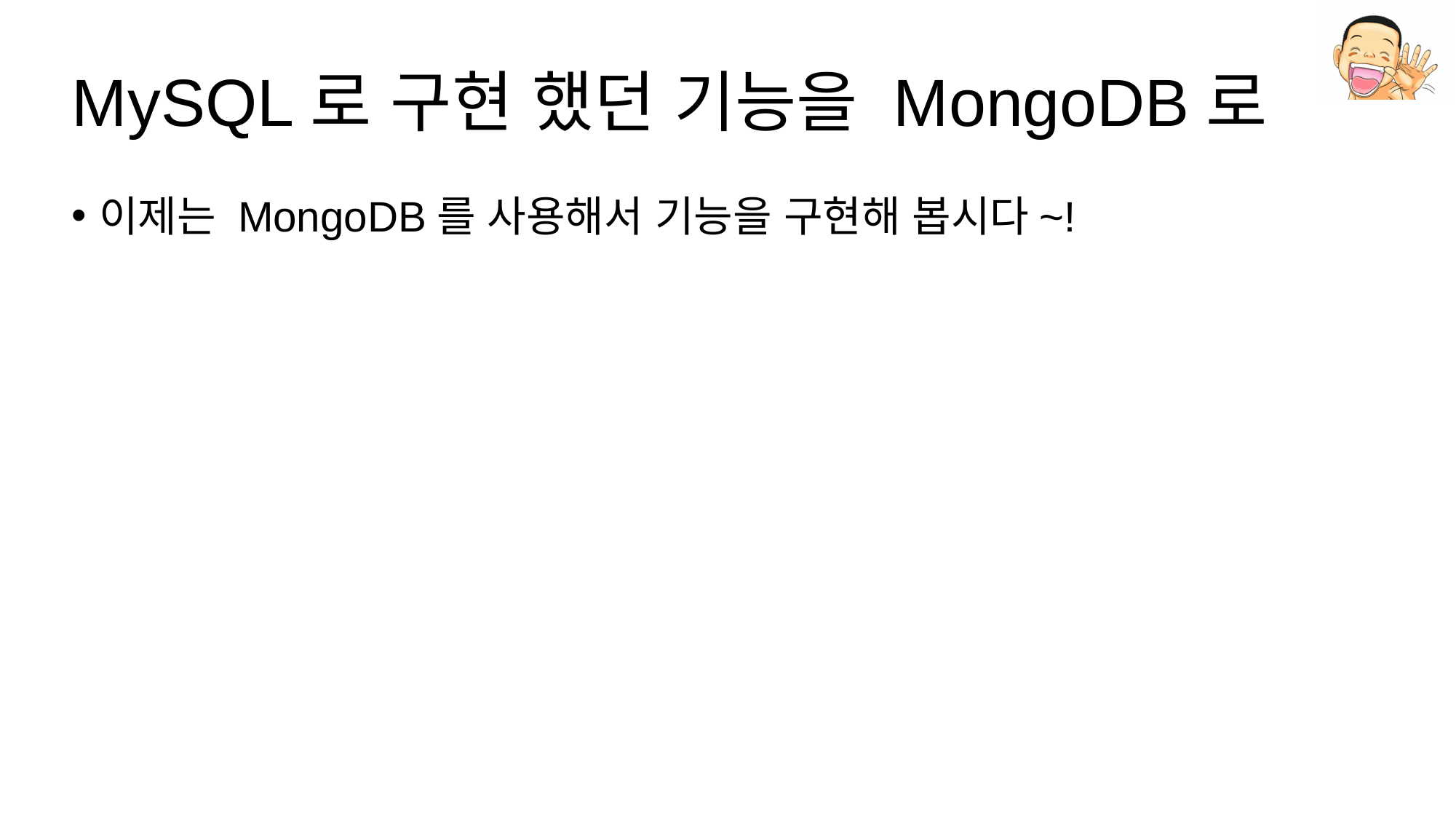

# MySQL로 구현 했던 기능을 MongoDB로
이제는 MongoDB를 사용해서 기능을 구현해 봅시다~!